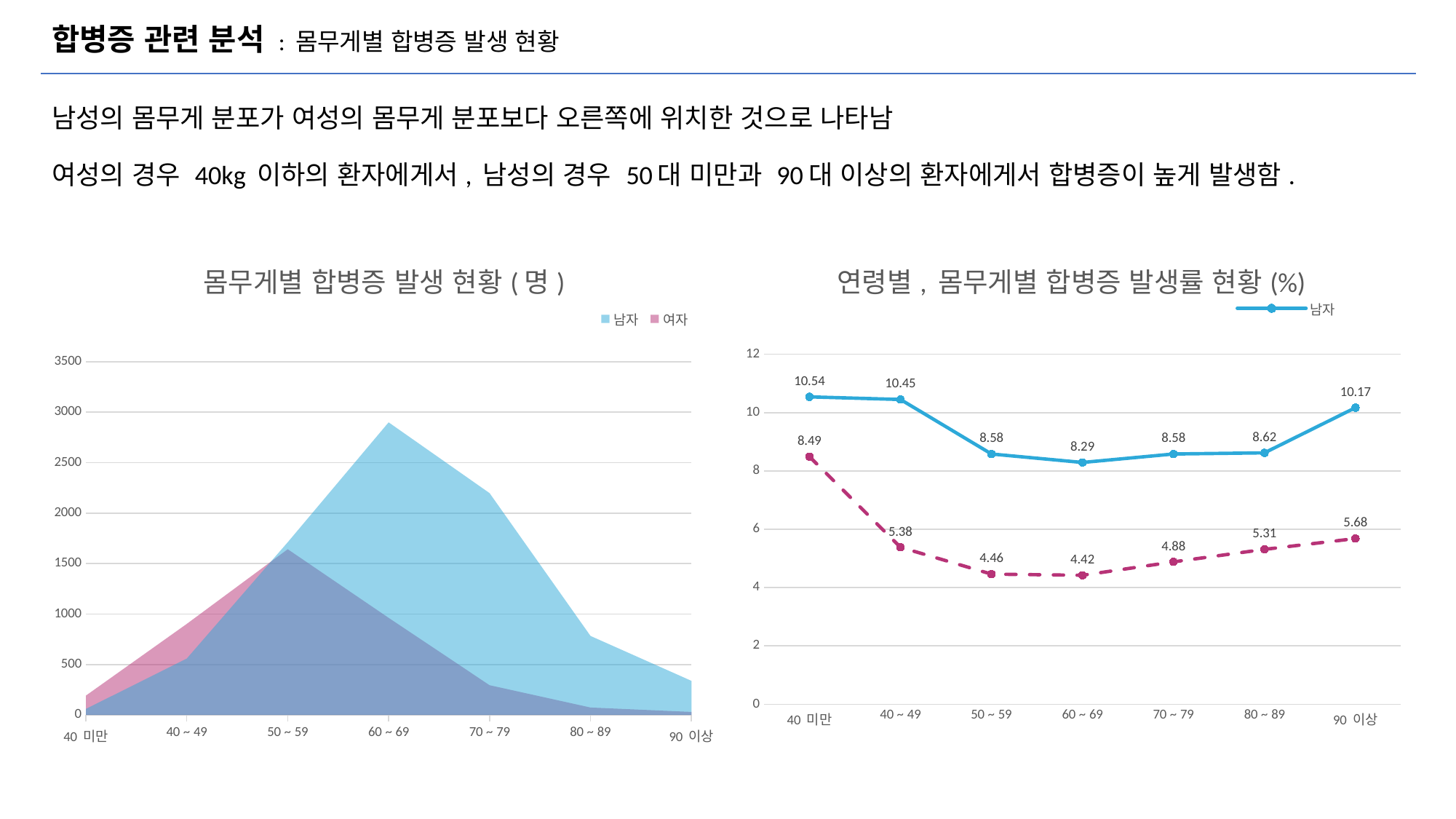

# 합병증 관련 분석 : 몸무게별 합병증 발생 현황
남성의 몸무게 분포가 여성의 몸무게 분포보다 오른쪽에 위치한 것으로 나타남
여성의 경우 40kg 이하의 환자에게서, 남성의 경우 50대 미만과 90대 이상의 환자에게서 합병증이 높게 발생함.

### Chart: 몸무게별 합병증 발생 현황(명)

| Category | 남자 | 여자 |
|---|---|---|
| 40 미만 | 60.0 | 192.0 |
| 40 ~ 49 | 559.0 | 902.0 |
| 50 ~ 59 | 1711.0 | 1642.0 |
| 60 ~ 69 | 2899.0 | 962.0 |
| 70 ~ 79 | 2198.0 | 295.0 |
| 80 ~ 89 | 783.0 | 74.0 |
| 90 이상 | 338.0 | 30.0 |

### Chart: 연령별, 몸무게별 합병증 발생률 현황(%)

| Category | 남자 | 여자 |
|---|---|---|
| 40 미만 | 10.54 | 8.49 |
| 40 ~ 49 | 10.45 | 5.38 |
| 50 ~ 59 | 8.58 | 4.46 |
| 60 ~ 69 | 8.29 | 4.42 |
| 70 ~ 79 | 8.58 | 4.88 |
| 80 ~ 89 | 8.62 | 5.31 |
| 90 이상 | 10.17 | 5.68 |